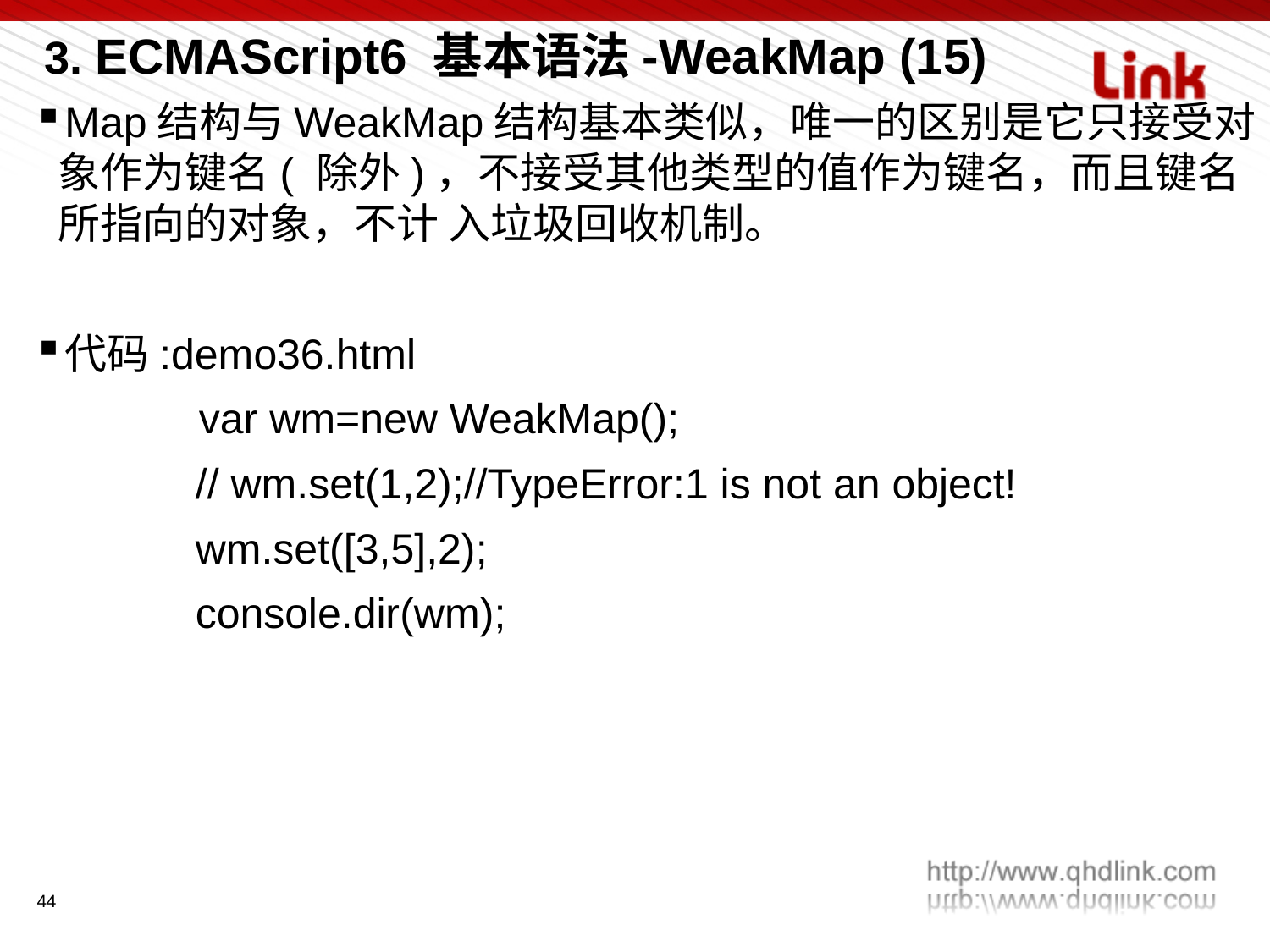

3. ECMAScript6 基本语法-WeakMap (15)
Map结构与WeakMap结构基本类似，唯一的区别是它只接受对象作为键名( 除外)，不接受其他类型的值作为键名，而且键名所指向的对象，不计 入垃圾回收机制。

代码:demo36.html
              var wm=new WeakMap();
	   // wm.set(1,2);//TypeError:1 is not an object!
	   wm.set([3,5],2);
	   console.dir(wm);

44